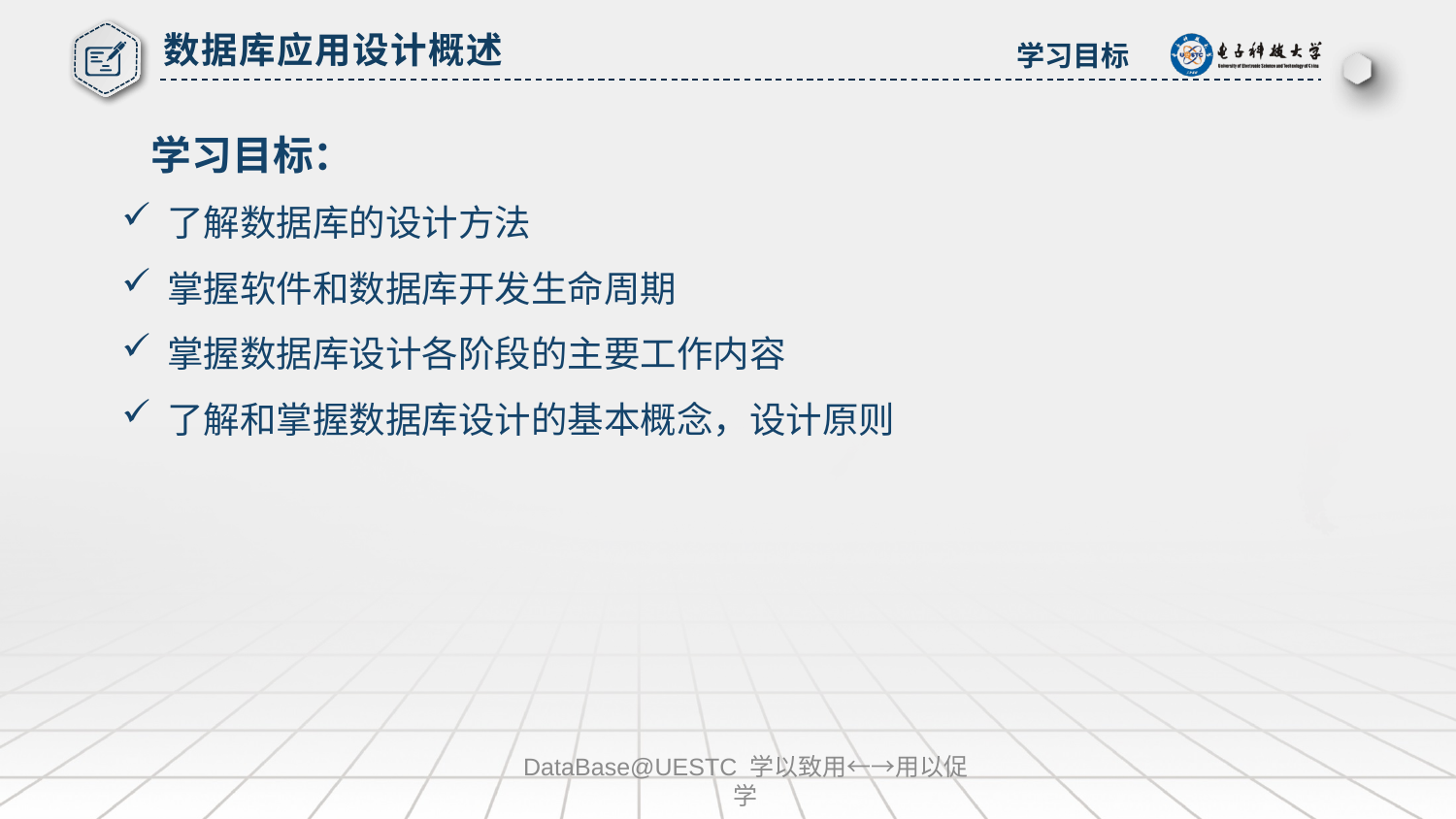

数据库应用设计概述

学习目标
   学习目标：
了解数据库的设计方法
掌握软件和数据库开发生命周期
掌握数据库设计各阶段的主要工作内容
了解和掌握数据库设计的基本概念，设计原则
DataBase@UESTC 学以致用←→用以促学
2